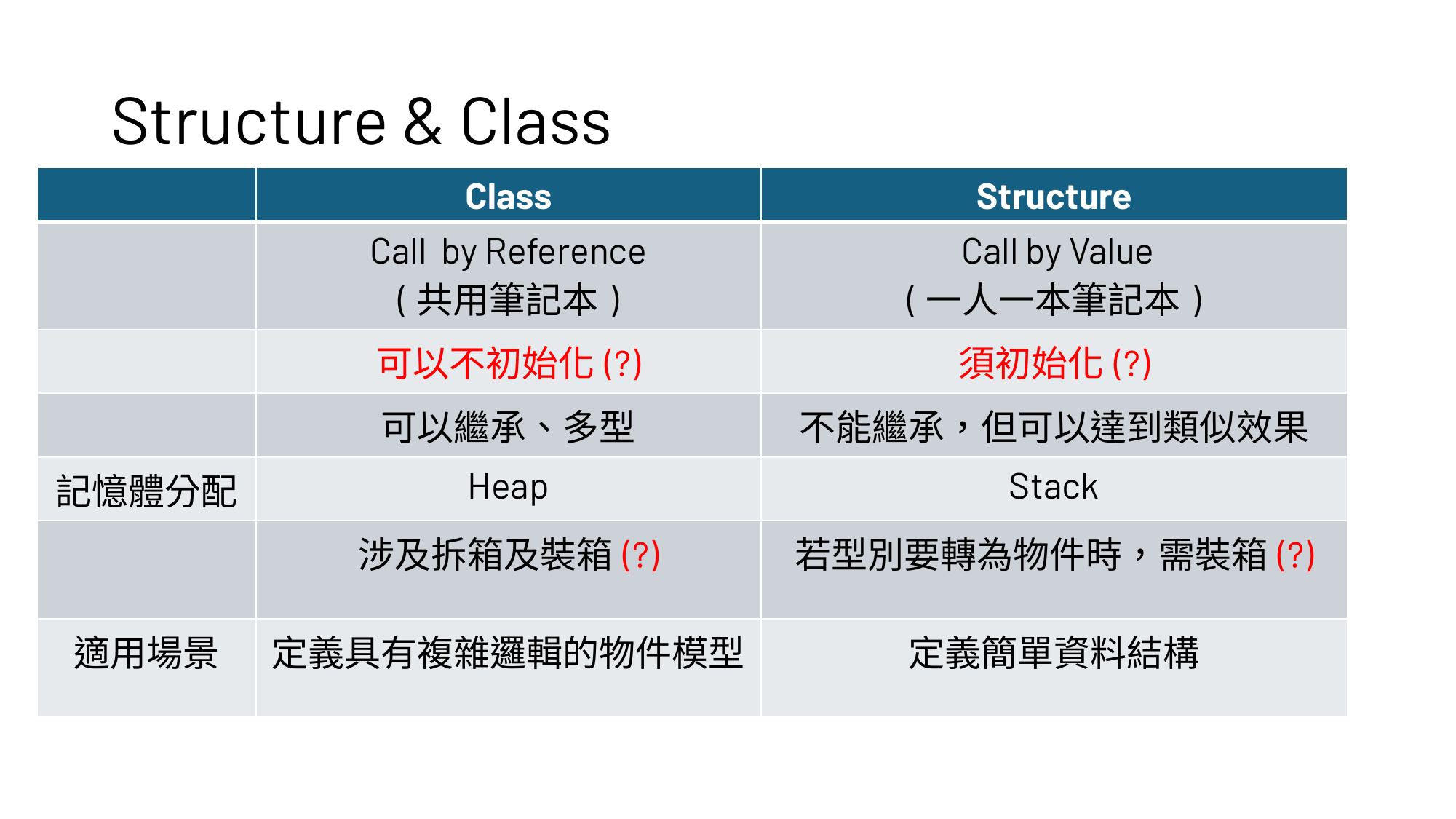

# Structure & Class
|  | Class | Structure |
| --- | --- | --- |
|  | Call by Reference (共用筆記本) | Call by Value (一人一本筆記本) |
|  | 可以不初始化(?) | 須初始化(?) |
|  | 可以繼承、多型 | 不能繼承，但可以達到類似效果 |
| 記憶體分配 | Heap | Stack |
|  | 涉及拆箱及裝箱(?) | 若型別要轉為物件時，需裝箱(?) |
| 適用場景 | 定義具有複雜邏輯的物件模型 | 定義簡單資料結構 |